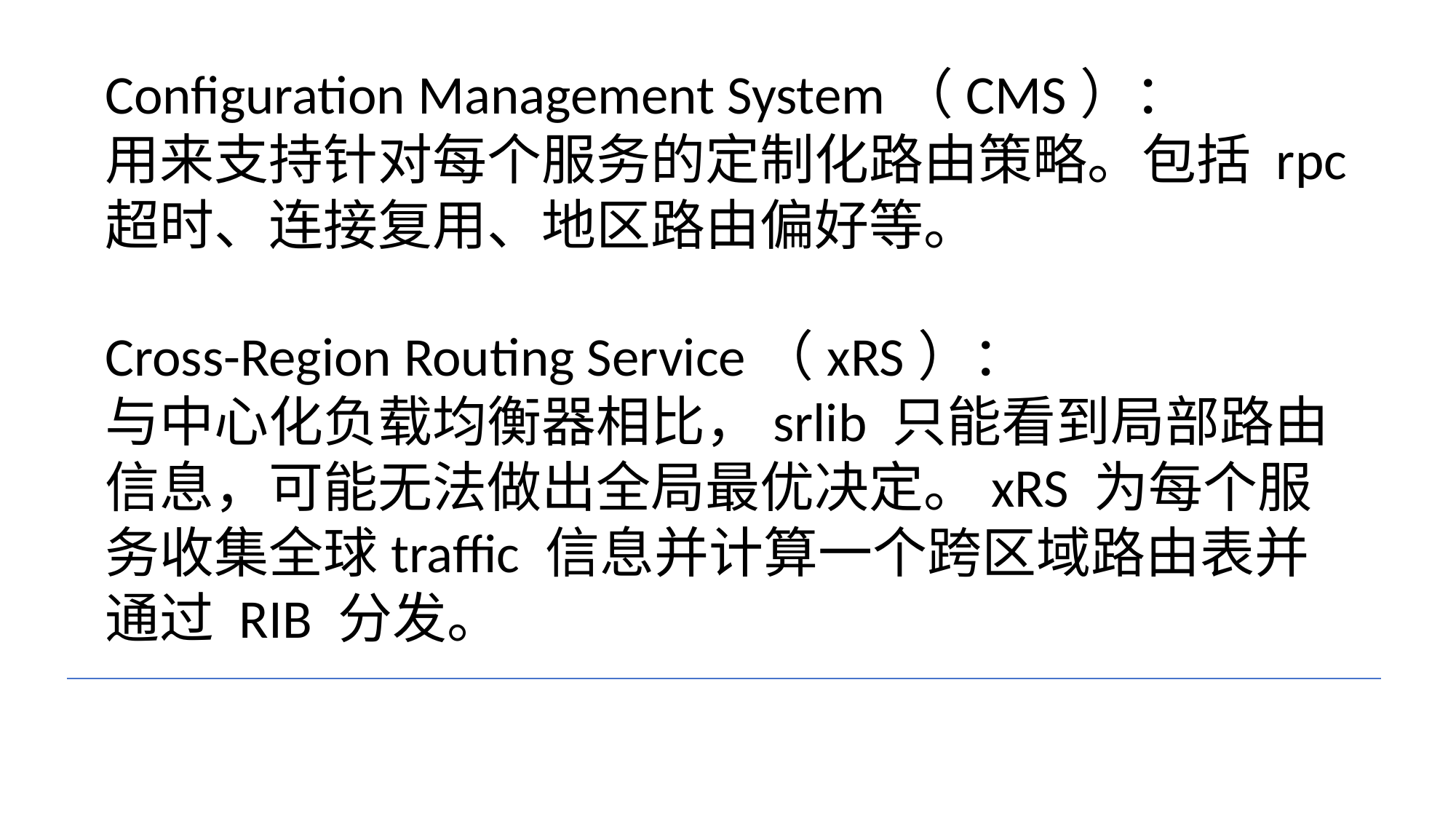

Configuration Management System（CMS）：
用来支持针对每个服务的定制化路由策略。包括 rpc 超时、连接复用、地区路由偏好等。

Cross-Region Routing Service（xRS）：
与中心化负载均衡器相比，srlib 只能看到局部路由信息，可能无法做出全局最优决定。xRS 为每个服务收集全球traffic 信息并计算一个跨区域路由表并通过 RIB 分发。